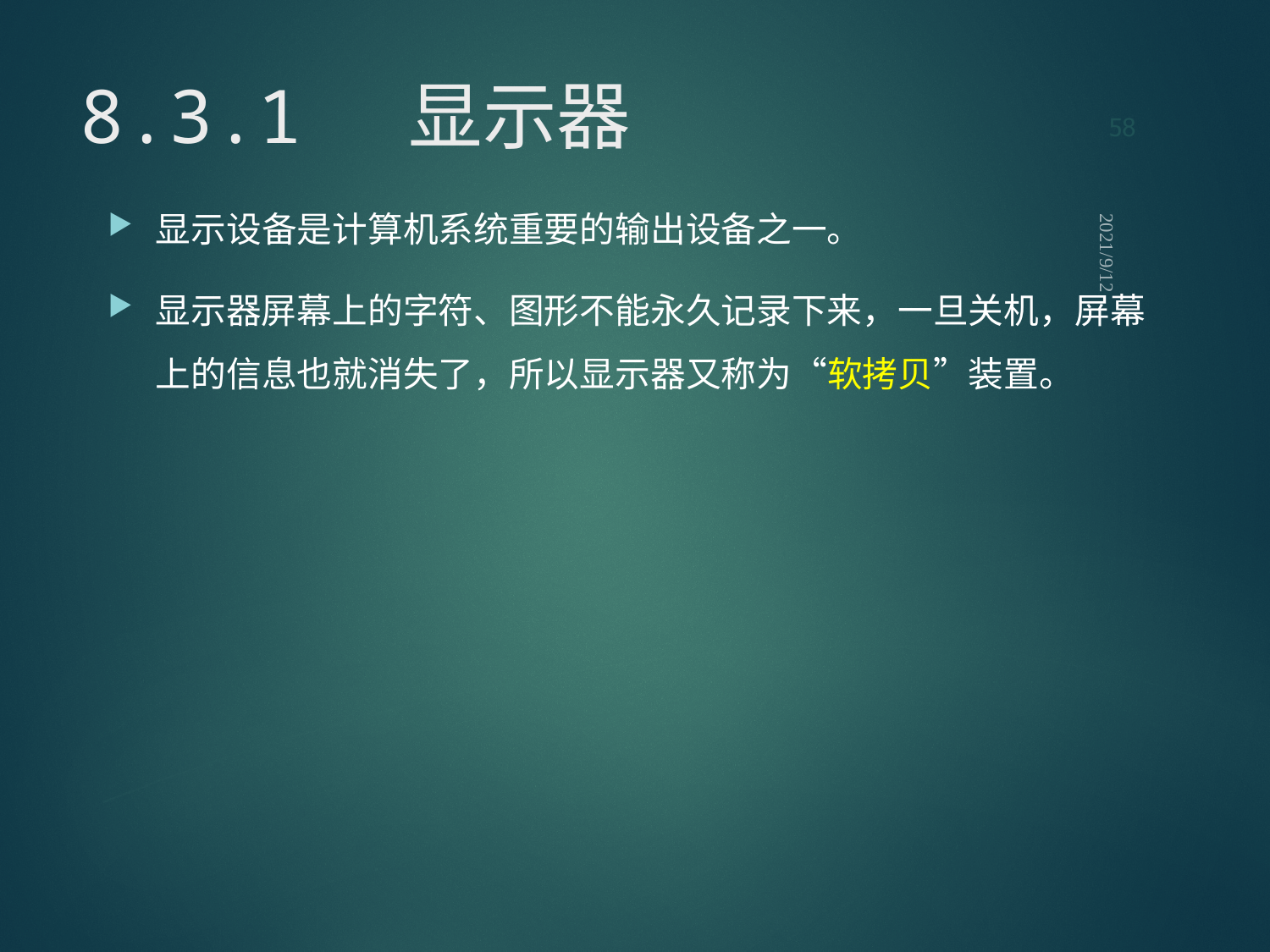

58
# 8.3.1  显示器
显示设备是计算机系统重要的输出设备之一。
显示器屏幕上的字符、图形不能永久记录下来，一旦关机，屏幕上的信息也就消失了，所以显示器又称为“软拷贝”装置。
2021/9/12